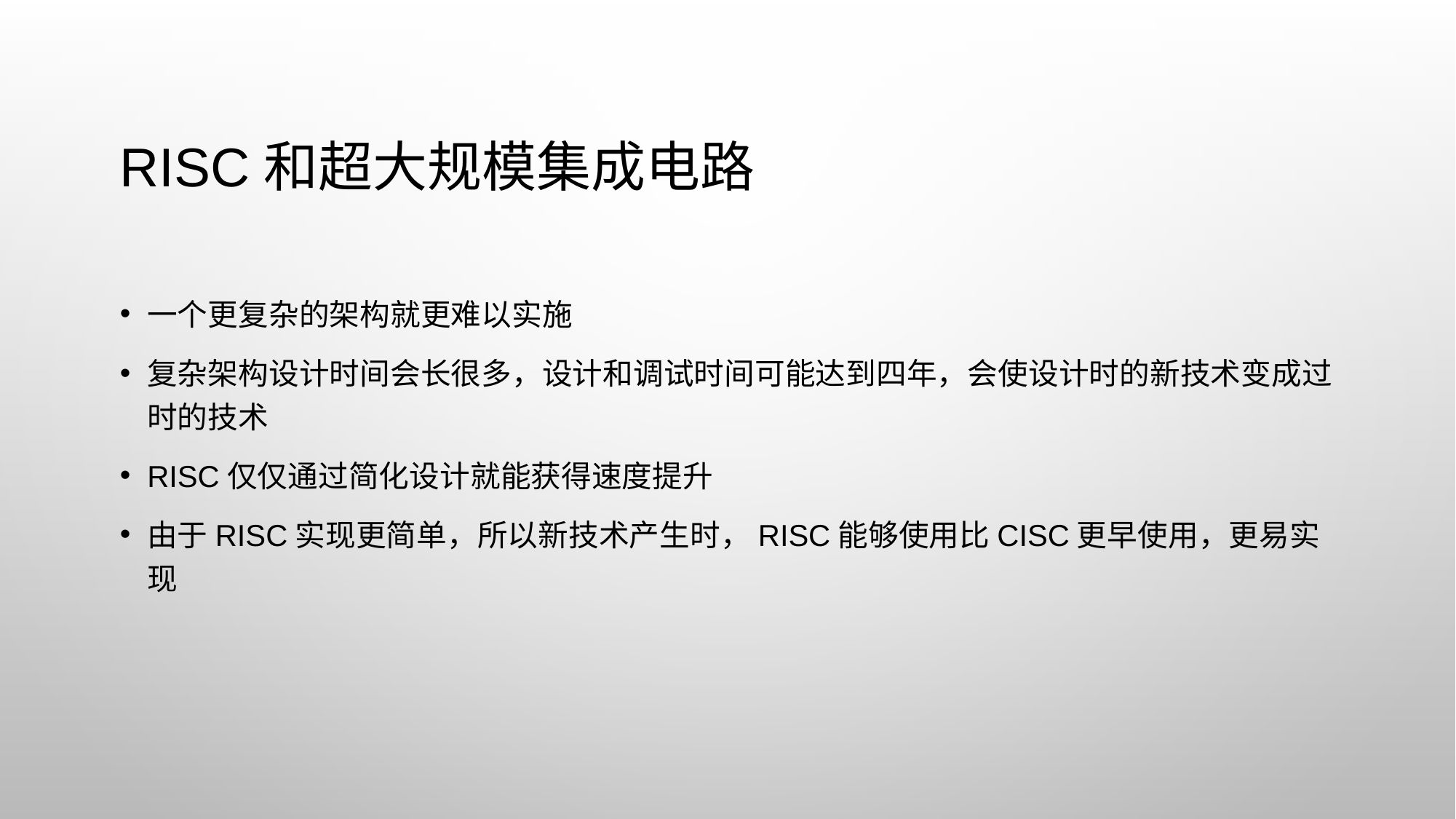

# RISC和超大规模集成电路
一个更复杂的架构就更难以实施
复杂架构设计时间会长很多，设计和调试时间可能达到四年，会使设计时的新技术变成过时的技术
RISC仅仅通过简化设计就能获得速度提升
由于RISC实现更简单，所以新技术产生时，RISC能够使用比CISC更早使用，更易实现